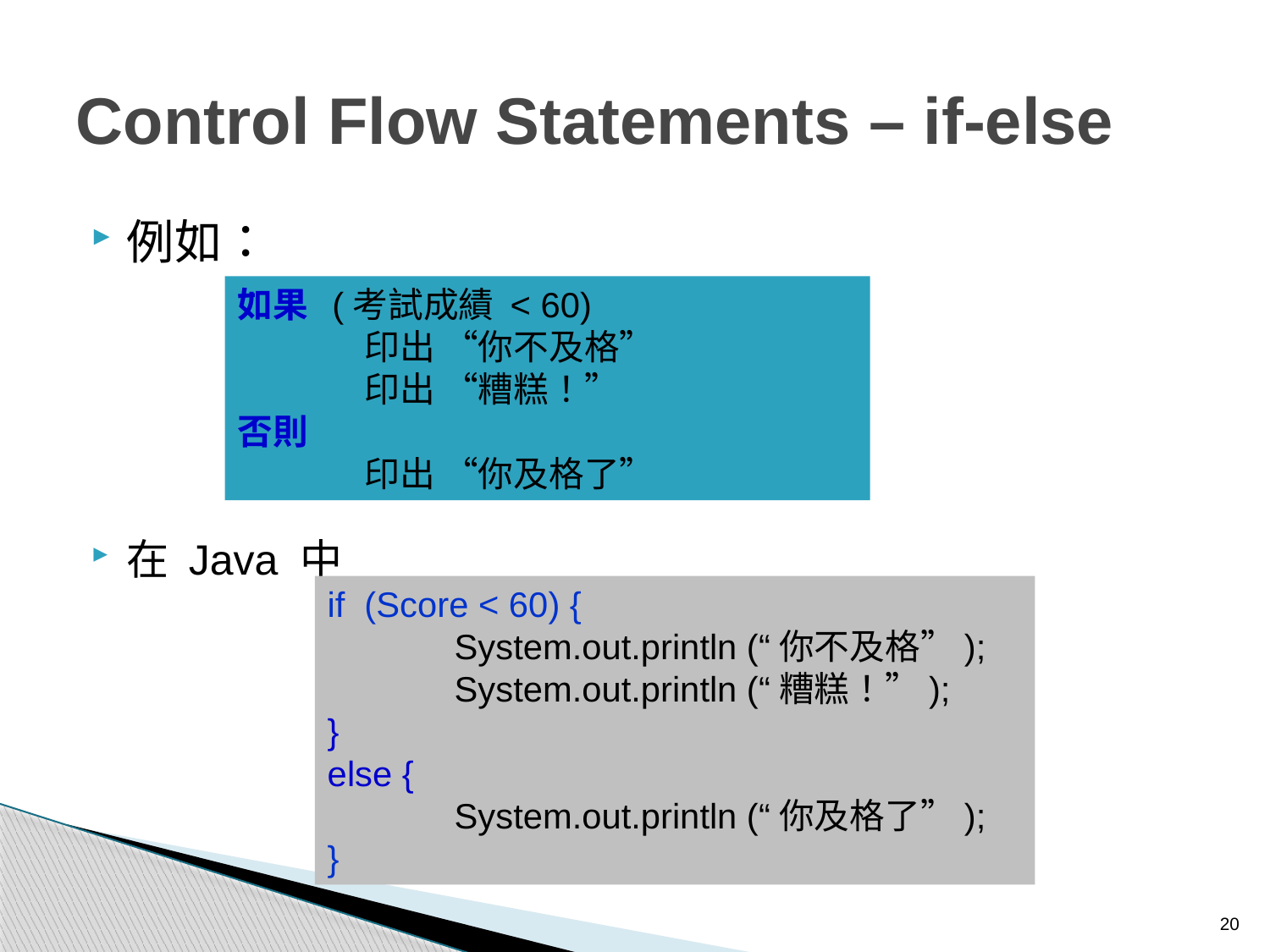

# Control Flow Statements – if-else
例如：

在 Java 中

如果  (考試成績 < 60)
	印出 “你不及格”
	印出 “糟糕！”
否則
	印出 “你及格了”
if  (Score < 60) {
	System.out.println (“你不及格”);
	System.out.println (“糟糕！”);
}
else {
	System.out.println (“你及格了”);
}
20